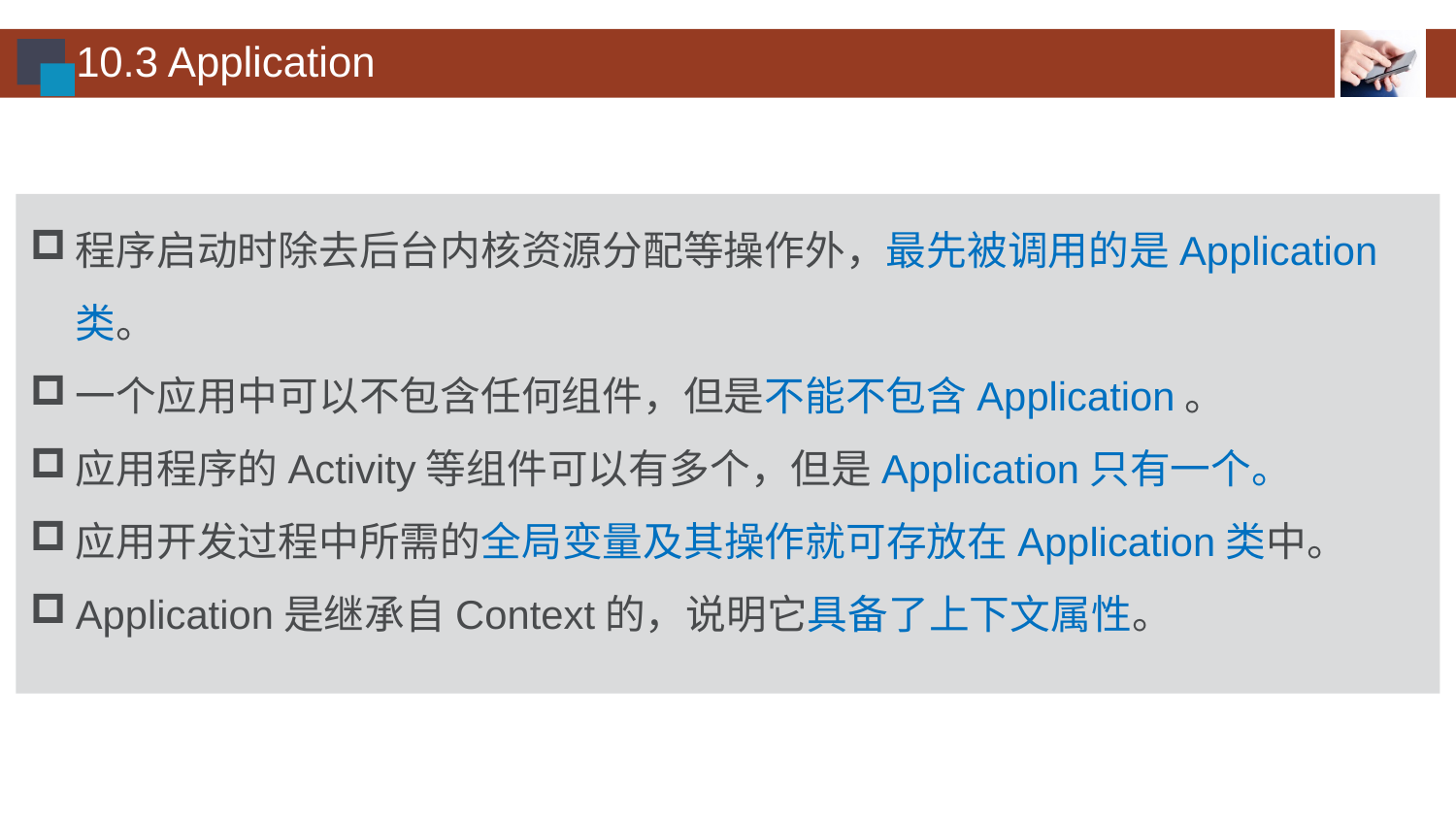

# 10.3 Application

程序启动时除去后台内核资源分配等操作外，最先被调用的是Application类。
一个应用中可以不包含任何组件，但是不能不包含Application。
应用程序的Activity等组件可以有多个，但是Application只有一个。
应用开发过程中所需的全局变量及其操作就可存放在Application类中。
Application是继承自Context的，说明它具备了上下文属性。